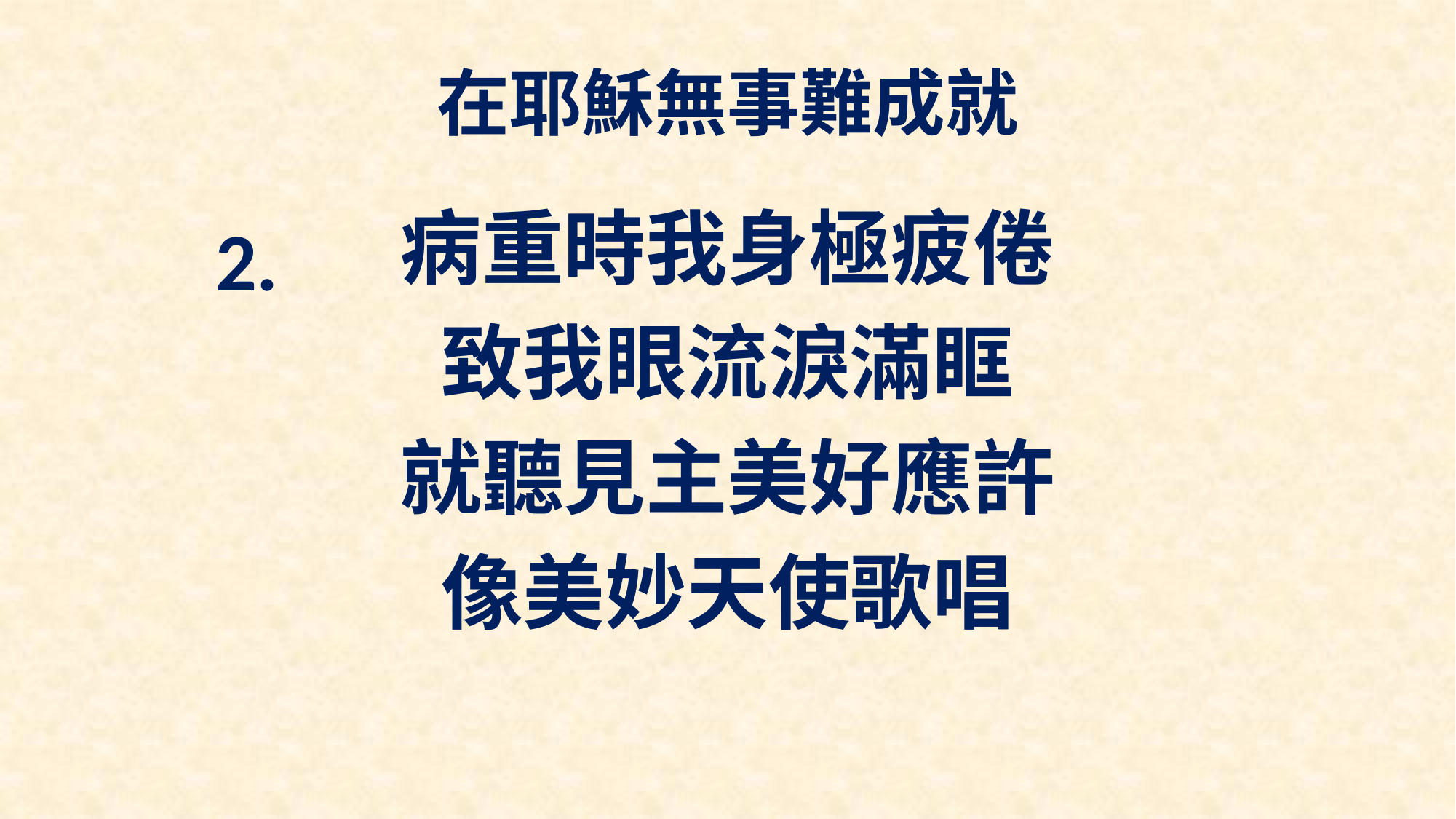

# 在耶穌無事難成就
病重時我身極疲倦
致我眼流淚滿眶
就聽見主美好應許
像美妙天使歌唱
2.